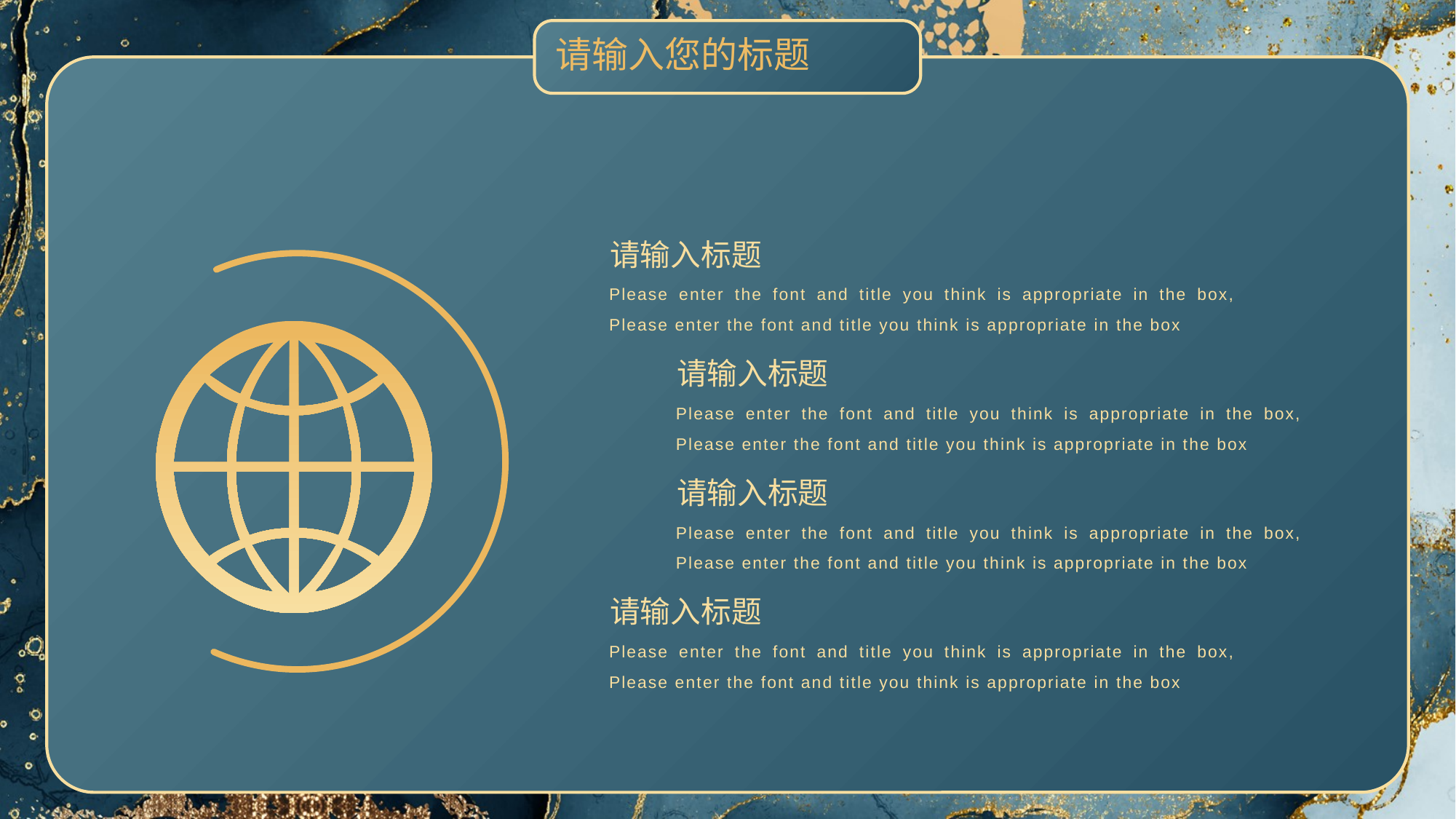

请输入您的标题

请输入标题

Please enter the font and title you think is appropriate in the box, Please enter the font and title you think is appropriate in the box

请输入标题
Please enter the font and title you think is appropriate in the box, Please enter the font and title you think is appropriate in the box
请输入标题
Please enter the font and title you think is appropriate in the box, Please enter the font and title you think is appropriate in the box
请输入标题
Please enter the font and title you think is appropriate in the box, Please enter the font and title you think is appropriate in the box